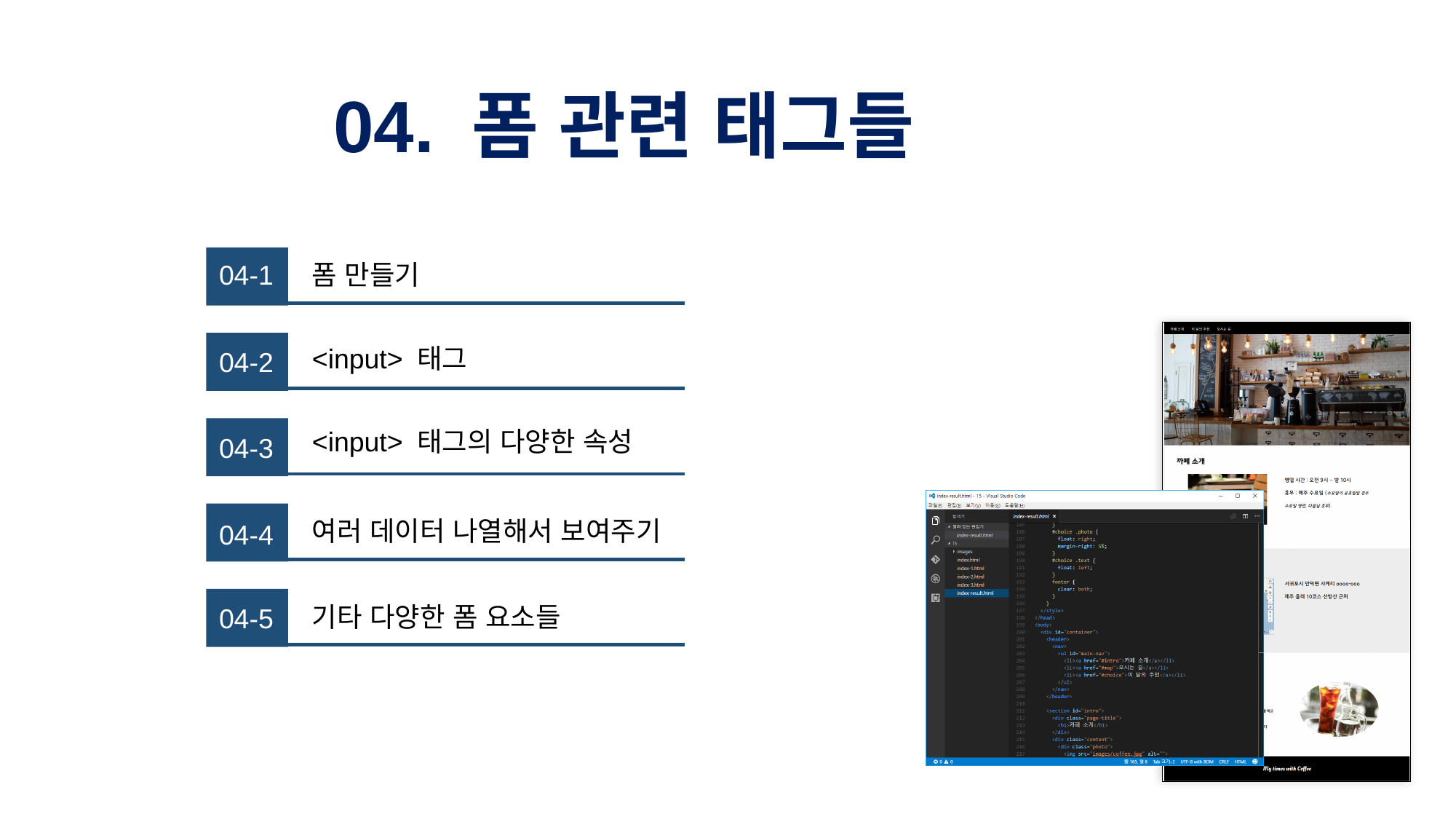

# 04. 폼 관련 태그들
04-1
폼 만들기
<input> 태그
04-2
<input> 태그의 다양한 속성
04-3
여러 데이터 나열해서 보여주기
04-4
기타 다양한 폼 요소들
04-5